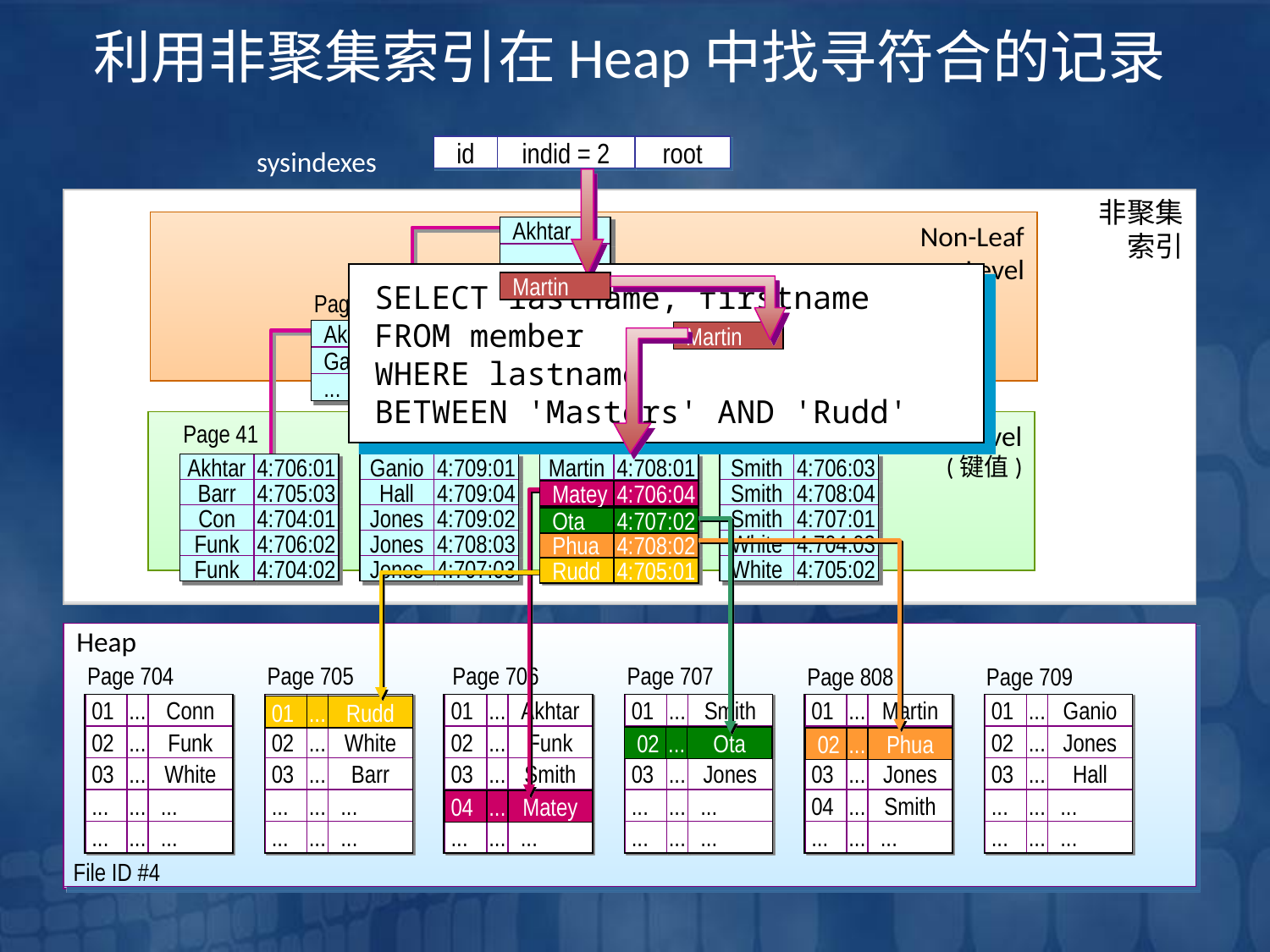

利用非聚集索引在Heap中找寻符合的记录
id
indid = 2
root
sysindexes

Martin
非聚集
索引

Non-Leaf
Level
Akhtar

...
Martin
Page 37
Page 28

Page 12 - Root
Akhtar

Ganio
...
Martin

Smith

...
Leaf Level
(键值)
Page 41
Page 51
Page 61
Page 71
Akhtar

4:706:01
Barr
4:705:03
Con
4:704:01
Funk
4:706:02
Funk
4:704:02
Ganio

4:709:01
Hall
4:709:04
Jones
4:709:02
Jones
4:708:03
Jones
4:707:03
Martin

4:708:01
Smith

4:706:03
Smith
4:708:04
Smith
4:707:01
White
4:704:03
White
4:705:02
Matey
4:706:04
Ota
4:707:02
Phua
4:708:02
Rudd
4:705:01
Heap

Page 704
Page 705
Page 706
Page 707
Page 808
Page 709

01
...
Conn
02
...
Funk
03
...
White
...
...
...
...
...
...

01
...
Rudd
02
...
White
03
...
Barr
...
...
...
...
...
...

01
...
Akhtar

01
...
Smith
02
...
Ota
03
...
Jones
...
...
...
...
...
...

01
...
Martin
02
...
Phua
03
...
Jones
04
...
Smith
...
...
...

01
...
Ganio
02
...
Jones
03
...
Hall
...
...
...
...
...
...
02
...
Funk
03
...
Smith
04
...
Matey
...
...
...
File ID #4
非丛集
索引

Non-Leaf
Level
Akhtar

...
Martin
Page 37
Page 28

Page 12 - Root
Akhtar

Ganio
...
Martin

Smith

...
Leaf Level
(Key Value)
Page 41
Page 51
Page 61
Page 71
Akhtar

4:706:01
Barr
4:705:03
Con
4:704:01
Funk
4:706:02
Funk
4:704:02
Ganio

4:709:01
Hall
4:709:04
Jones
4:709:02
Jones
4:708:03
Jones
4:707:03
Martin

4:708:01
Smith

4:706:03
Smith
4:708:04
Smith
4:707:01
White
4:704:03
White
4:705:02
Matey
4:706:04
Ota
4:707:02
Phua
4:708:02
Rudd
4:705:01
Heap

Page 704
Page 705
Page 706
Page 707
Page 808
Page 709

01
...
Conn
02
...
Funk
03
...
White
...
...
...
...
...
...

01
...
Rudd
02
...
White
03
...
Barr
...
...
...
...
...
...

01
...
Akhtar

01
...
Smith
02
...
Ota
03
...
Jones
...
...
...
...
...
...

01
...
Martin
02
...
Phua
03
...
Jones
04
...
Smith
...
...
...

01
...
Ganio
02
...
Jones
03
...
Hall
...
...
...
...
...
...
02
...
Funk
03
...
Smith
04
...
Matey
...
...
...
File ID #4
SELECT lastname, firstname
FROM member
WHERE lastname
BETWEEN 'Masters' AND 'Rudd'

Martin

Matey
4:706:04

04
...
Matey
Ota
4:707:02

02
...
Ota
Phua
4:708:02

02
...
Phua
Rudd
4:705:01

01
...
Rudd